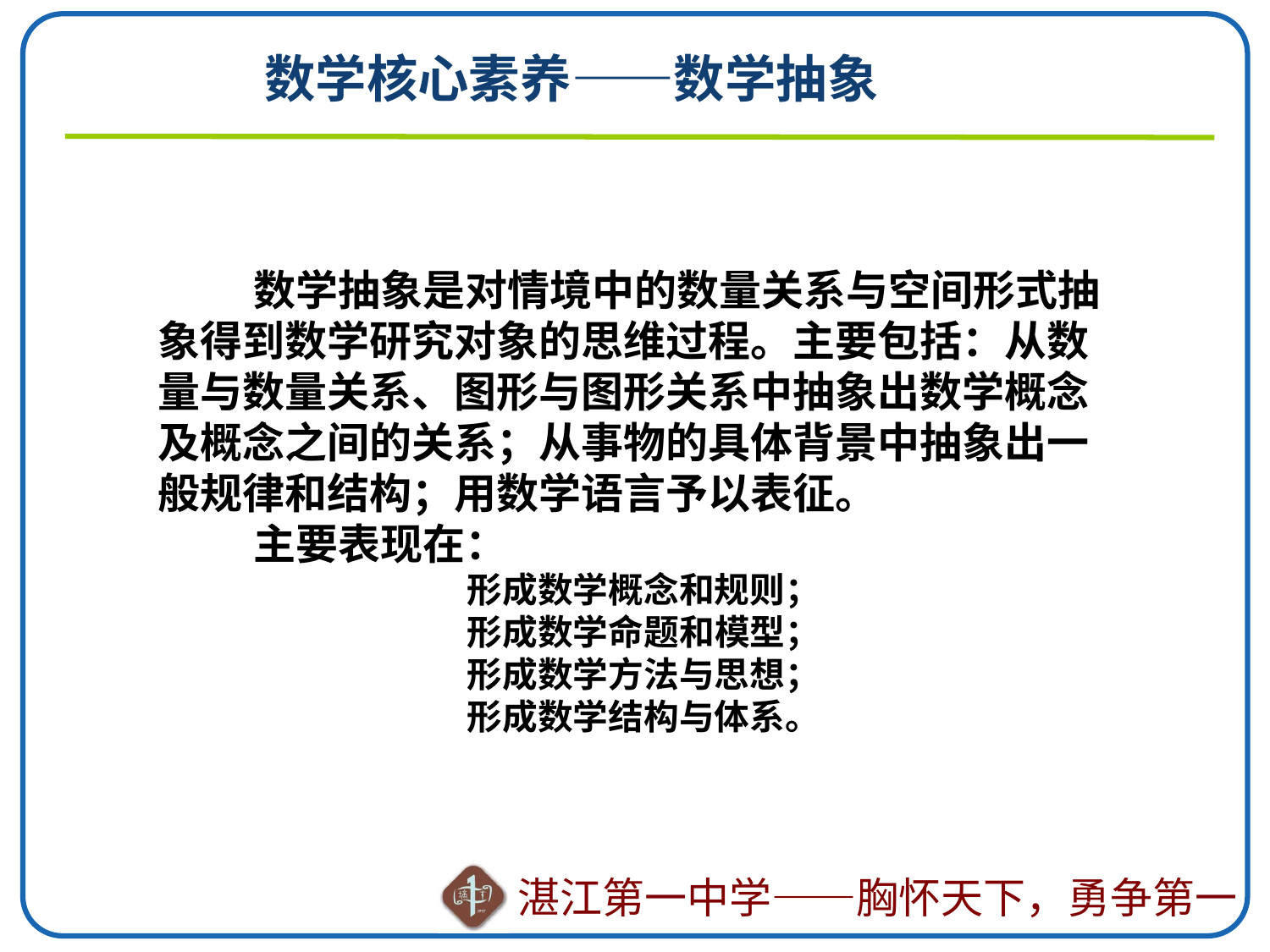

数学核心素养——数学抽象

         数学抽象是对情境中的数量关系与空间形式抽象得到数学研究对象的思维过程。主要包括：从数量与数量关系、图形与图形关系中抽象出数学概念及概念之间的关系；从事物的具体背景中抽象出一般规律和结构；用数学语言予以表征。
         主要表现在：
形成数学概念和规则；
形成数学命题和模型；
形成数学方法与思想；
形成数学结构与体系。